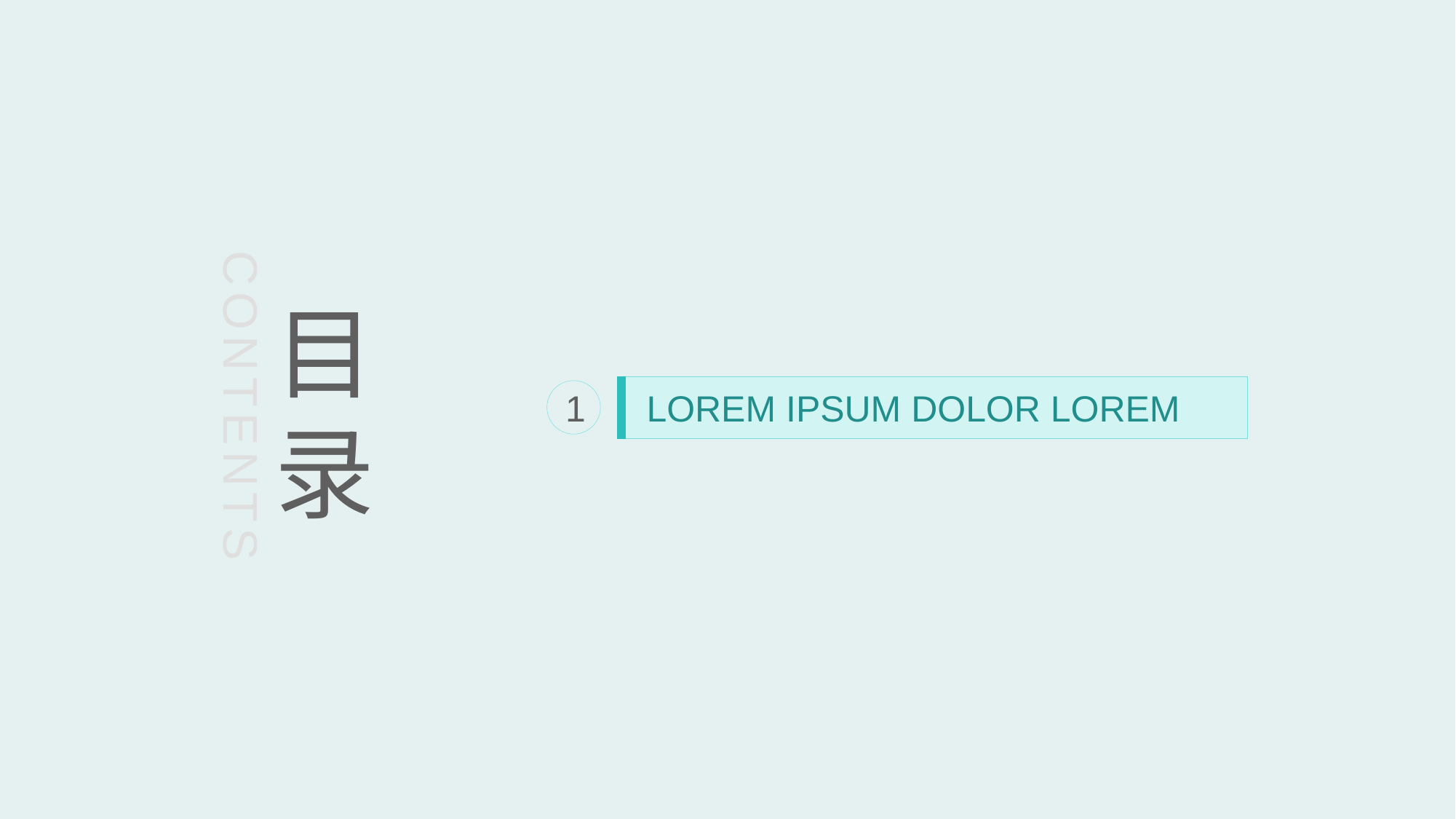

目
录
CONTENTS

LOREM IPSUM DOLOR LOREM
1